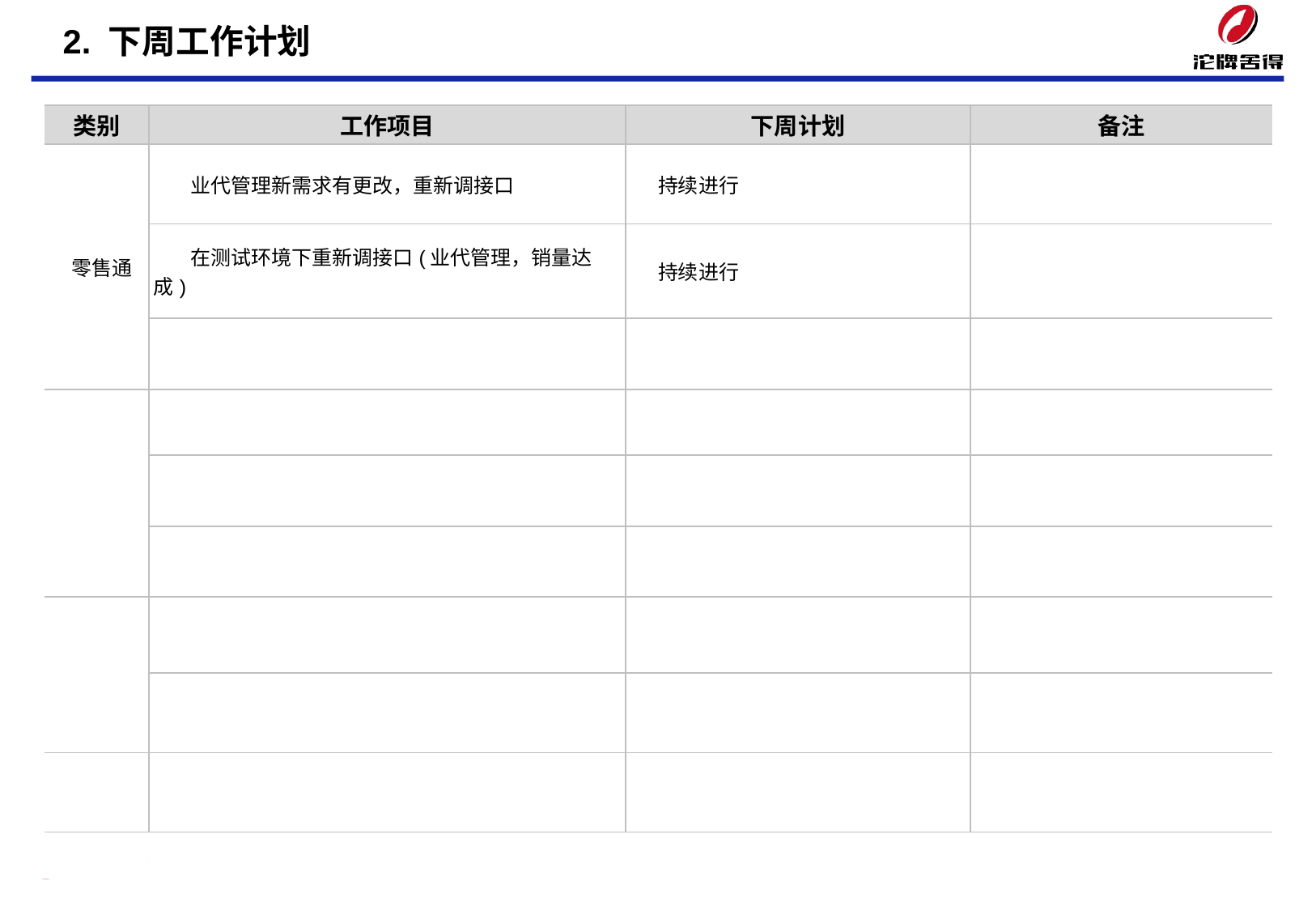

# 2. 下周工作计划
| 类别 | 工作项目 | 下周计划 | 备注 |
| --- | --- | --- | --- |
| 零售通 | 业代管理新需求有更改，重新调接口 | 持续进行 |  |
|  | 在测试环境下重新调接口(业代管理，销量达成) | 持续进行 |  |
|  |  |  |  |
|  |  |  |  |
|  |  |  |  |
|  |  |  |  |
|  |  |  |  |
|  |  |  |  |
|  |  |  |  |
3